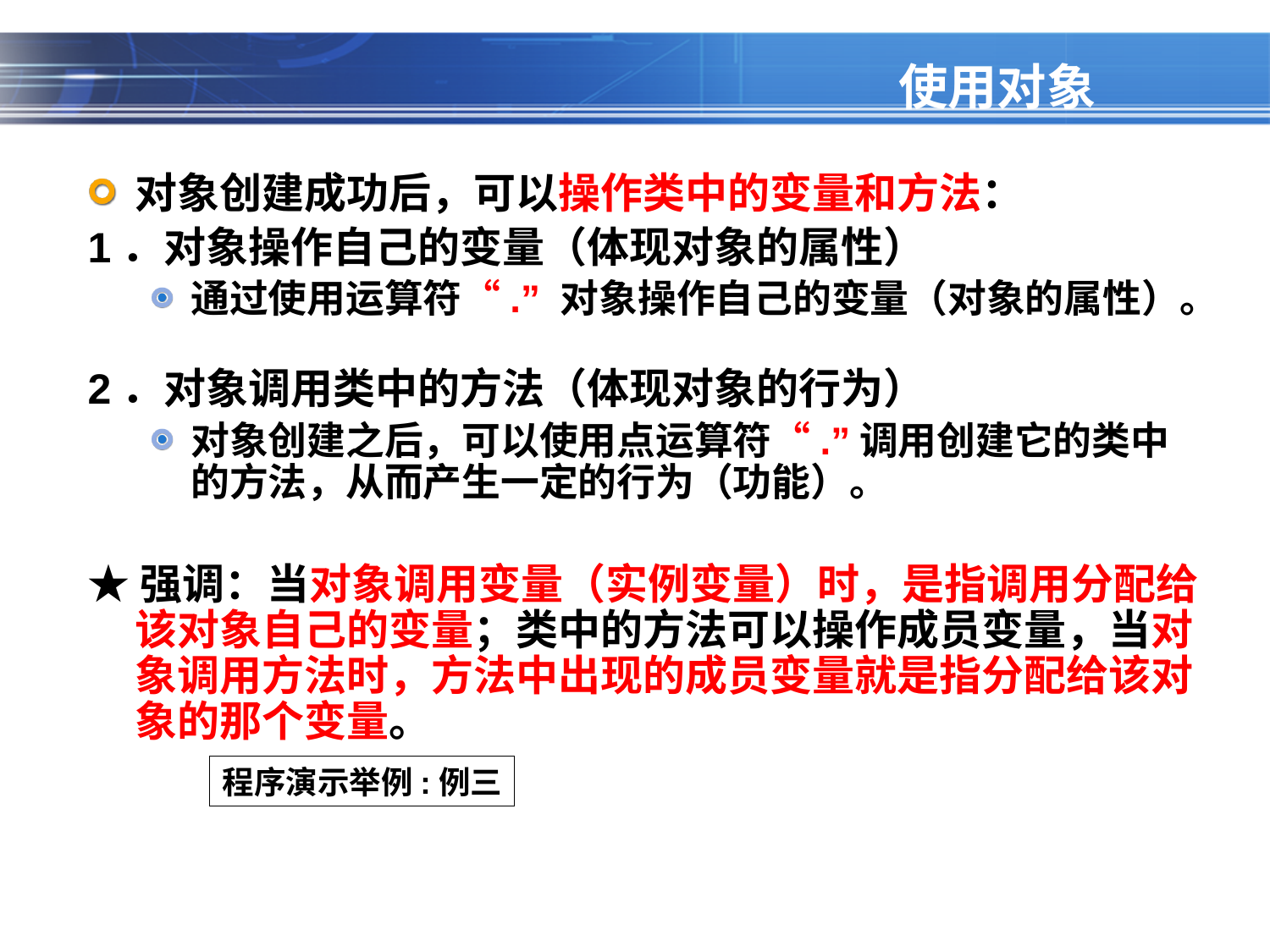

# 使用对象
对象创建成功后，可以操作类中的变量和方法：
1．对象操作自己的变量（体现对象的属性）
通过使用运算符“.” 对象操作自己的变量（对象的属性）。
2．对象调用类中的方法（体现对象的行为）
对象创建之后，可以使用点运算符“.”调用创建它的类中的方法，从而产生一定的行为（功能）。

★强调：当对象调用变量（实例变量）时，是指调用分配给该对象自己的变量；类中的方法可以操作成员变量，当对象调用方法时，方法中出现的成员变量就是指分配给该对象的那个变量。
程序演示举例:例三